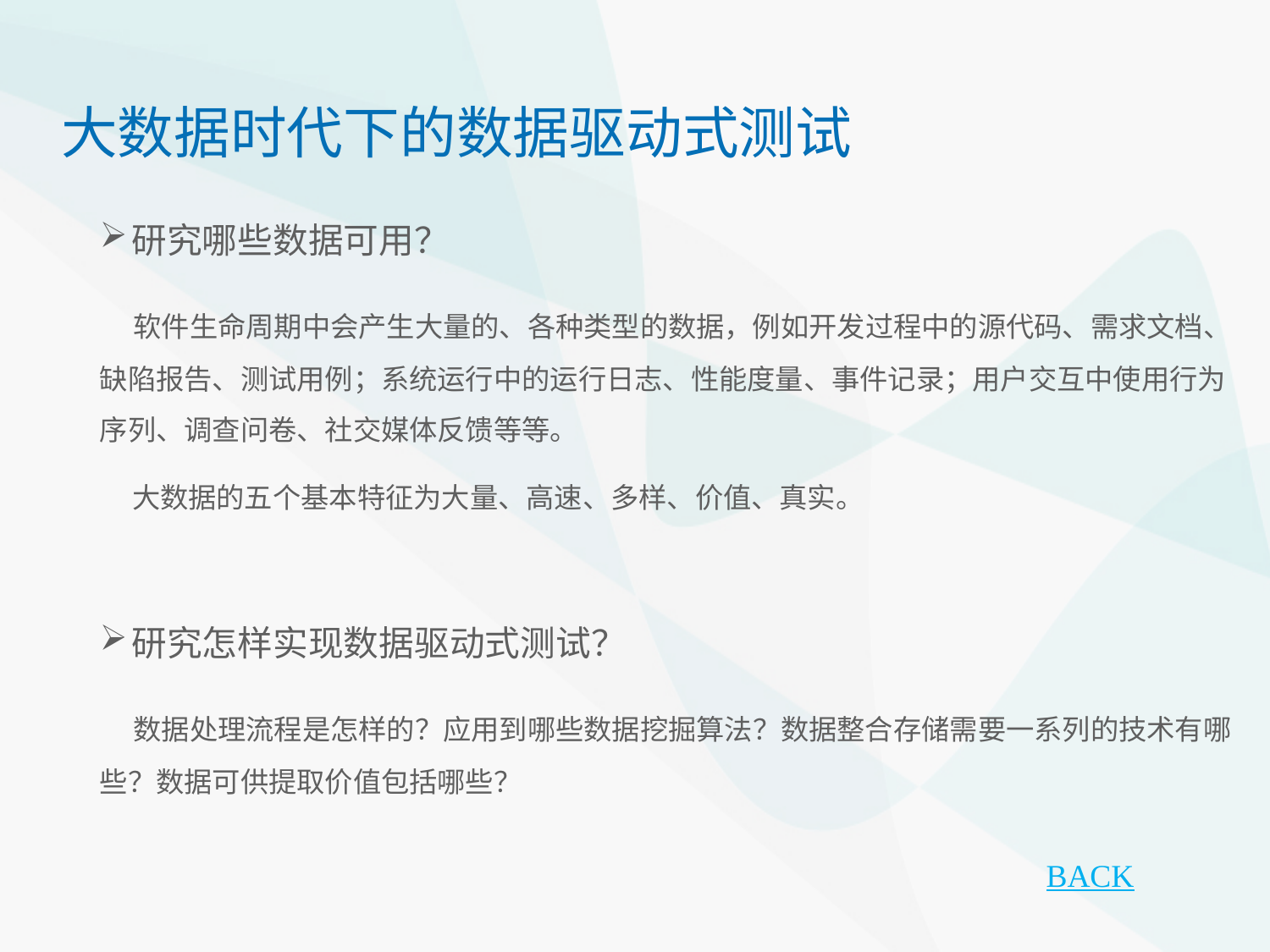

大数据时代下的数据驱动式测试
研究哪些数据可用？
   软件生命周期中会产生大量的、各种类型的数据，例如开发过程中的源代码、需求文档、缺陷报告、测试用例；系统运行中的运行日志、性能度量、事件记录；用户交互中使用行为序列、调查问卷、社交媒体反馈等等。
    大数据的五个基本特征为大量、高速、多样、价值、真实。

研究怎样实现数据驱动式测试？
   数据处理流程是怎样的？应用到哪些数据挖掘算法？数据整合存储需要一系列的技术有哪些？数据可供提取价值包括哪些？

BACK